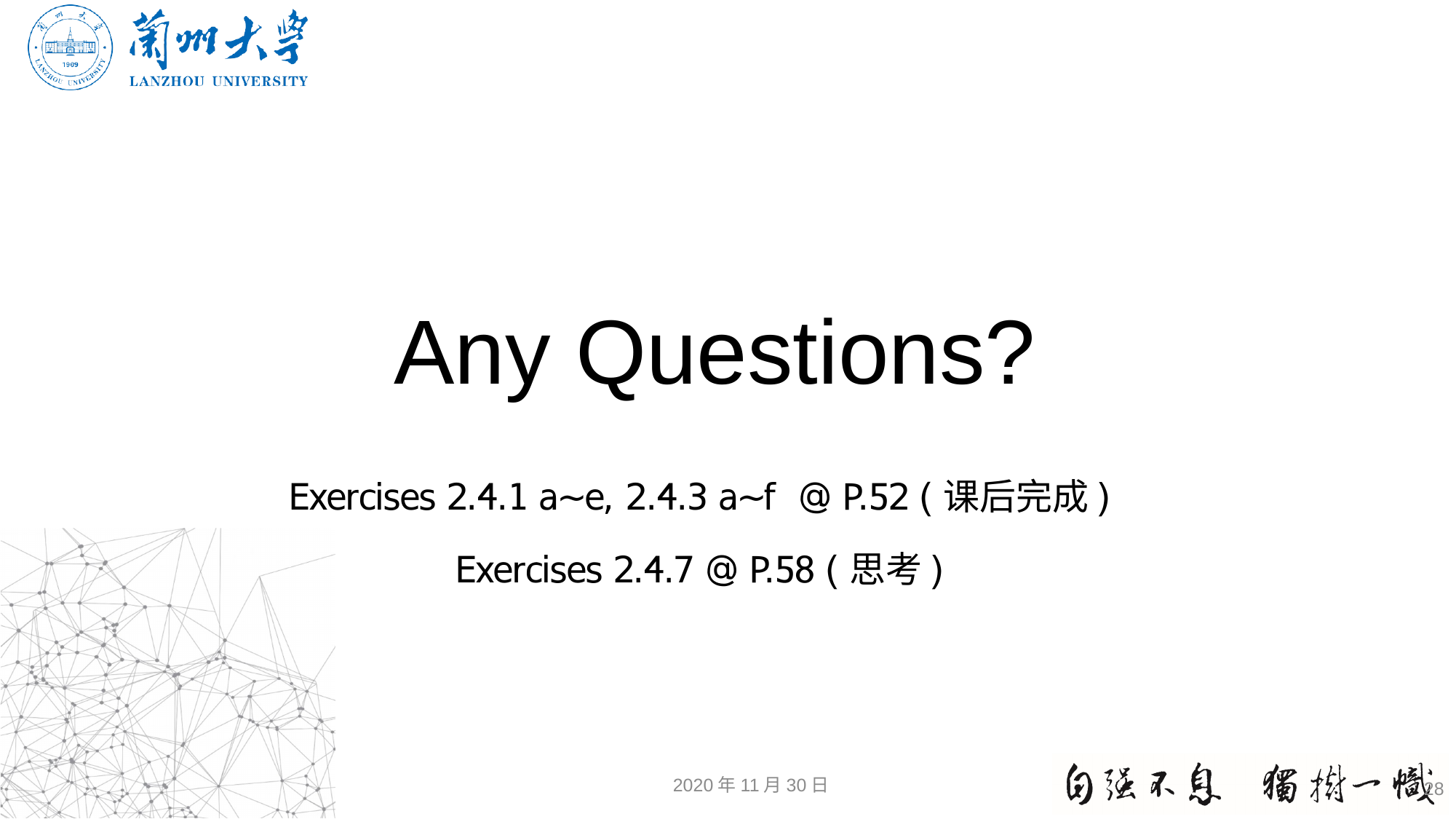

# Any Questions?
Exercises 2.4.1 a~e, 2.4.3 a~f  @ P.52 (课后完成)
Exercises 2.4.7 @ P.58 (思考)
2020年11月30日
28